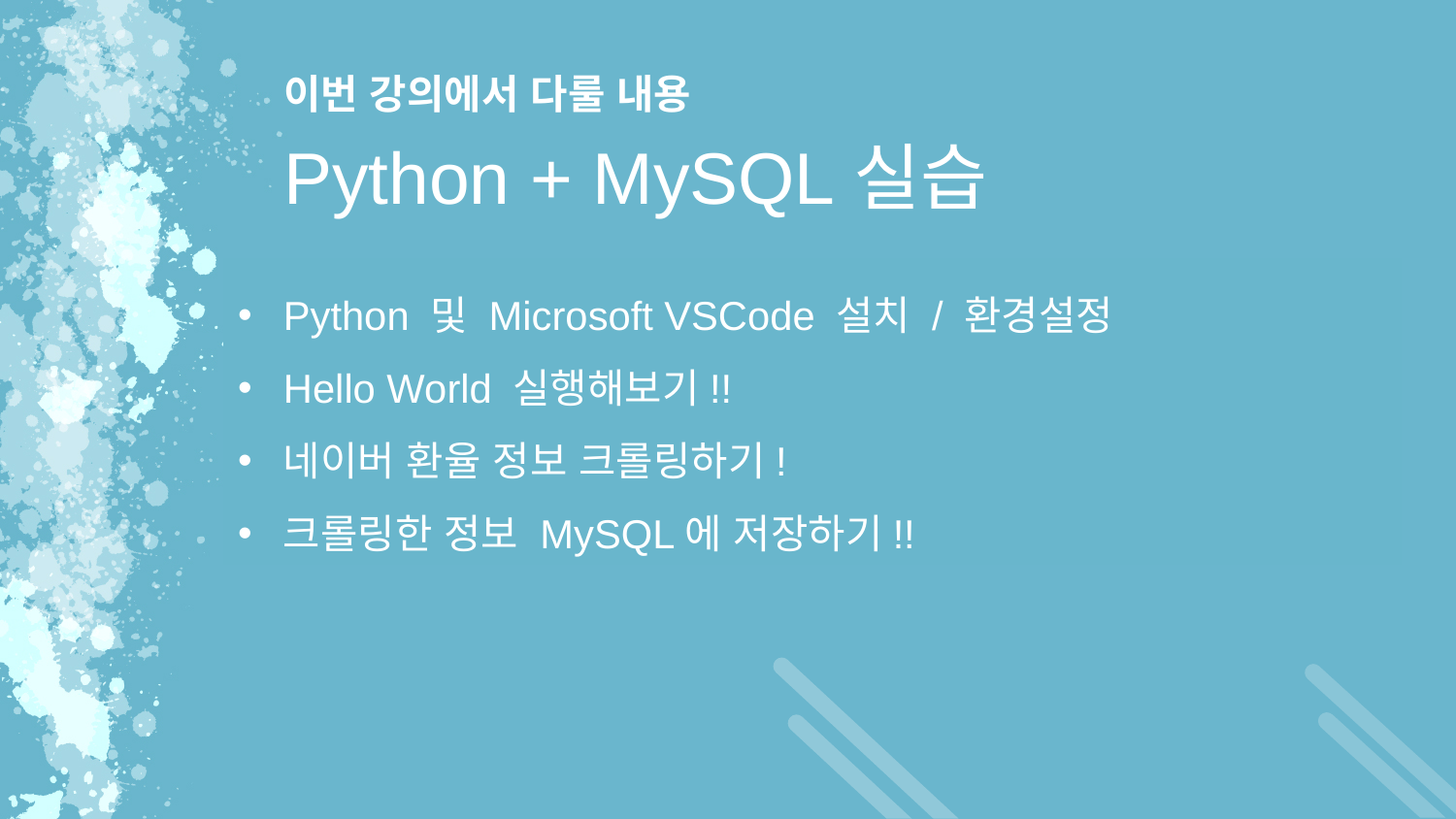

이번 강의에서 다룰 내용
Python + MySQL실습
Python 및 Microsoft VSCode 설치 / 환경설정
Hello World 실행해보기!!
네이버 환율 정보 크롤링하기!
크롤링한 정보 MySQL에 저장하기!!